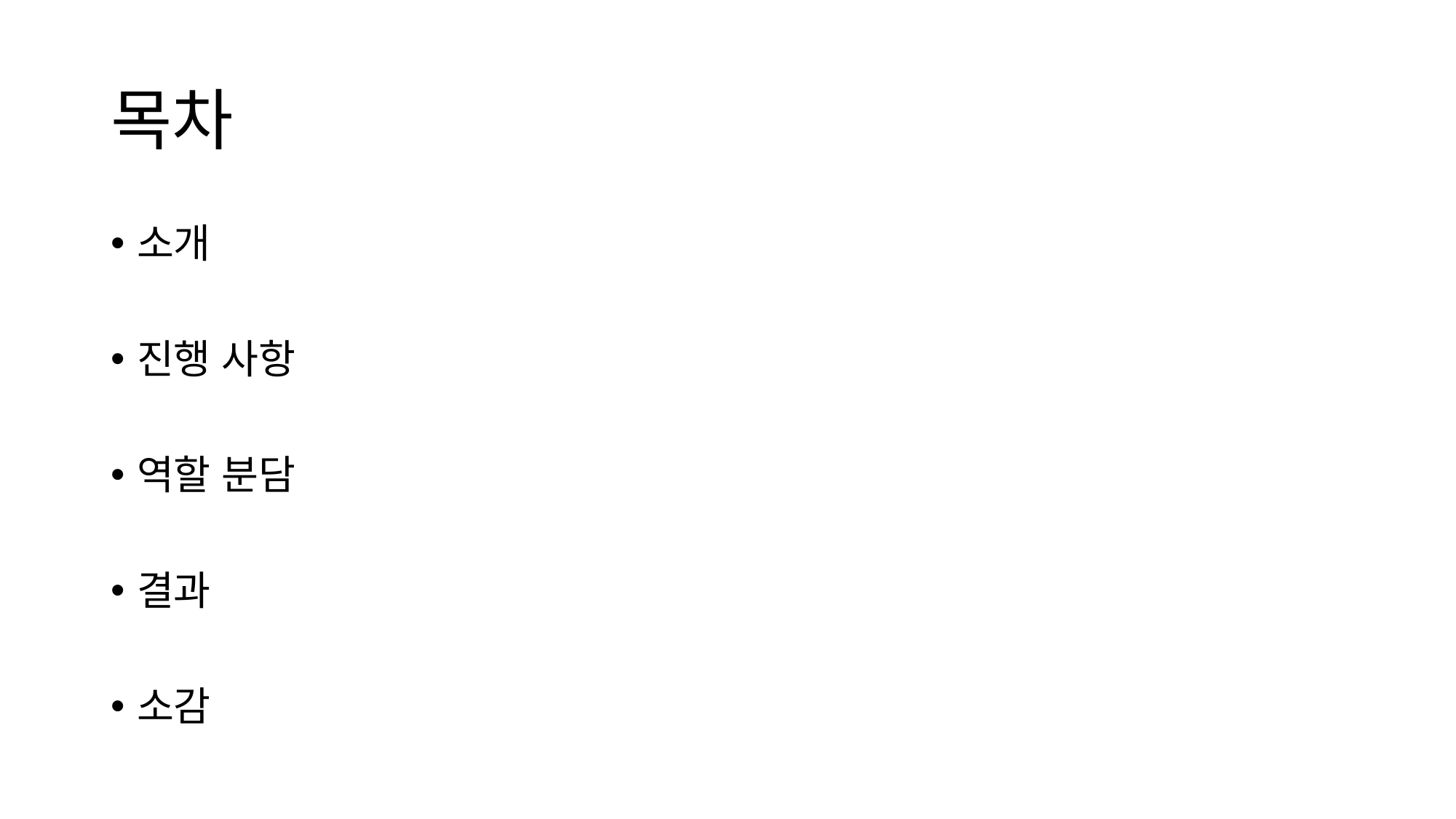

# 목차
소개

진행 사항

역할 분담

결과

소감